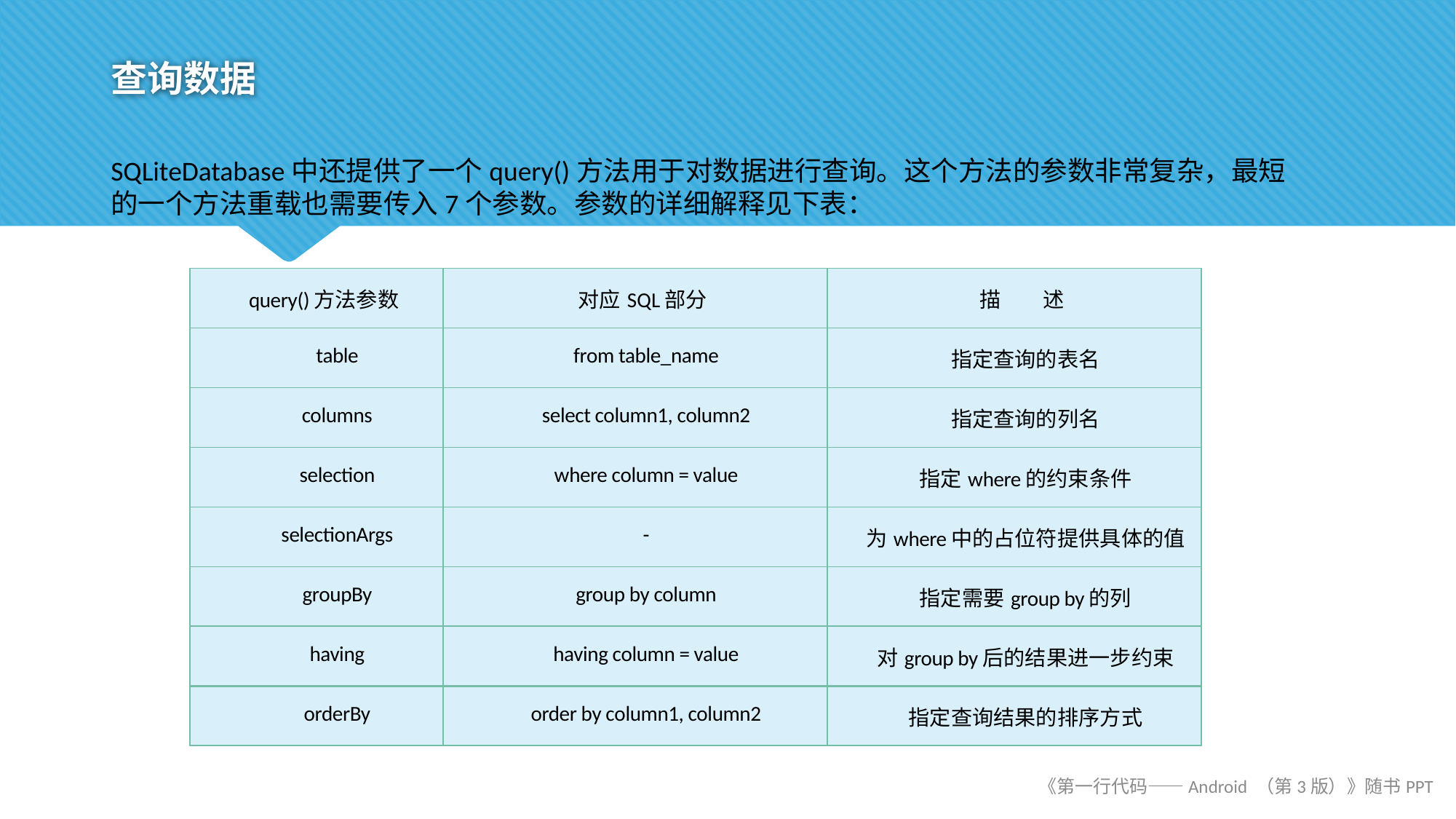

# 查询数据
SQLiteDatabase中还提供了一个query()方法用于对数据进行查询。这个方法的参数非常复杂，最短的一个方法重载也需要传入7个参数。参数的详细解释见下表：
| query()方法参数 | 对应SQL部分 | 描　　述 |
| --- | --- | --- |
| table | from table\_name | 指定查询的表名 |
| columns | select column1, column2 | 指定查询的列名 |
| selection | where column = value | 指定where的约束条件 |
| selectionArgs | - | 为where中的占位符提供具体的值 |
| groupBy | group by column | 指定需要group by的列 |
| having | having column = value | 对group by后的结果进一步约束 |
| orderBy | order by column1, column2 | 指定查询结果的排序方式 |